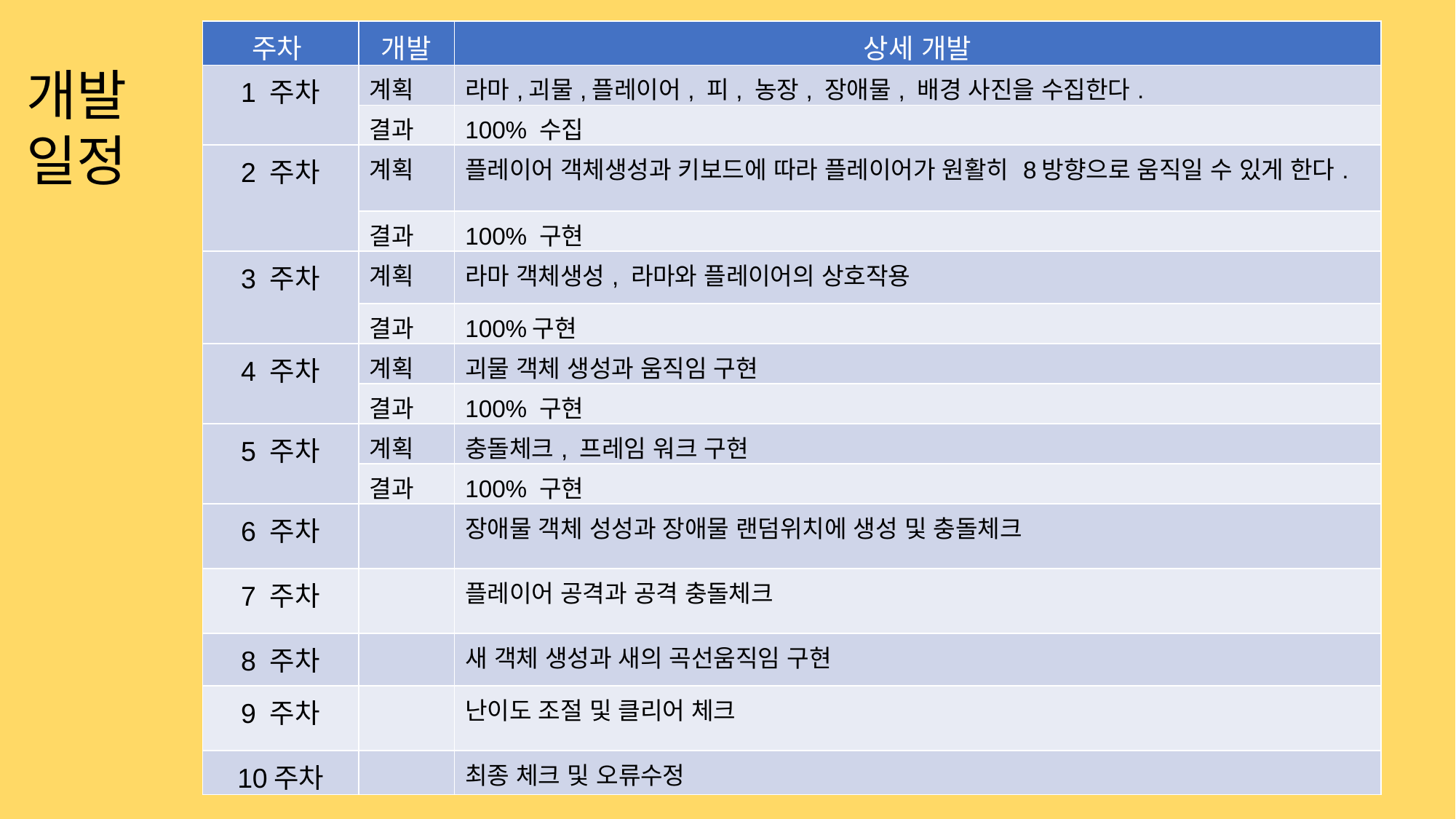

| 주차 | 개발 | 상세 개발 |
| --- | --- | --- |
| 1 주차 | 계획 | 라마,괴물,플레이어, 피, 농장, 장애물, 배경 사진을 수집한다. |
|  | 결과 | 100% 수집 |
| 2 주차 | 계획 | 플레이어 객체생성과 키보드에 따라 플레이어가 원활히 8방향으로 움직일 수 있게 한다. |
|  | 결과 | 100% 구현 |
| 3 주차 | 계획 | 라마 객체생성, 라마와 플레이어의 상호작용 |
|  | 결과 | 100%구현 |
| 4 주차 | 계획 | 괴물 객체 생성과 움직임 구현 |
|  | 결과 | 100% 구현 |
| 5 주차 | 계획 | 충돌체크, 프레임 워크 구현 |
|  | 결과 | 100% 구현 |
| 6 주차 |  | 장애물 객체 성성과 장애물 랜덤위치에 생성 및 충돌체크 |
| 7 주차 |  | 플레이어 공격과 공격 충돌체크 |
| 8 주차 |  | 새 객체 생성과 새의 곡선움직임 구현 |
| 9 주차 |  | 난이도 조절 및 클리어 체크 |
| 10주차 |  | 최종 체크 및 오류수정 |
개발
일정